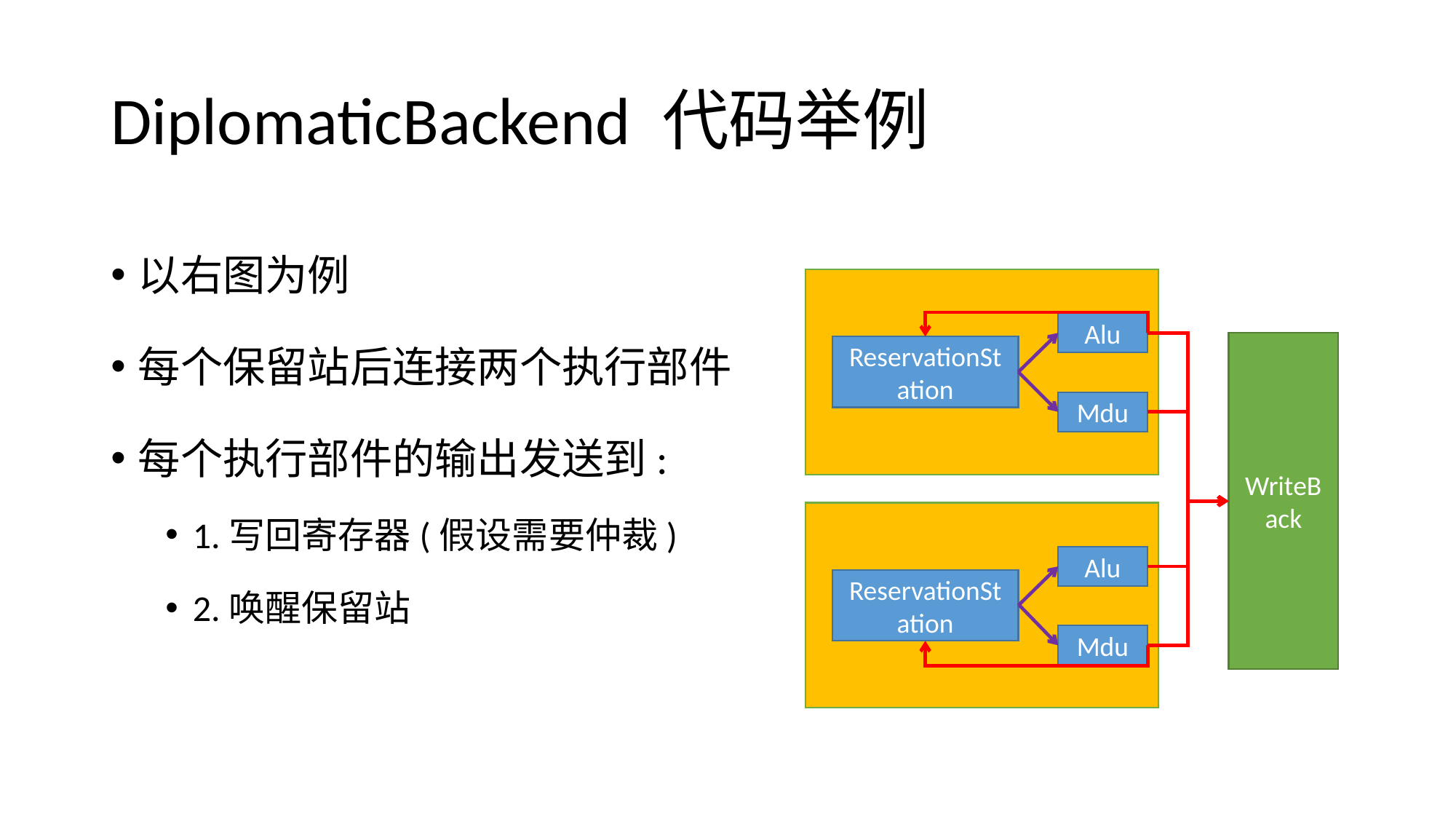

# DiplomaticBackend 代码举例
以右图为例
每个保留站后连接两个执行部件
每个执行部件的输出发送到:
1.写回寄存器(假设需要仲裁)
2.唤醒保留站

Alu
WriteBack
ReservationStation
Mdu

Alu
ReservationStation
Mdu